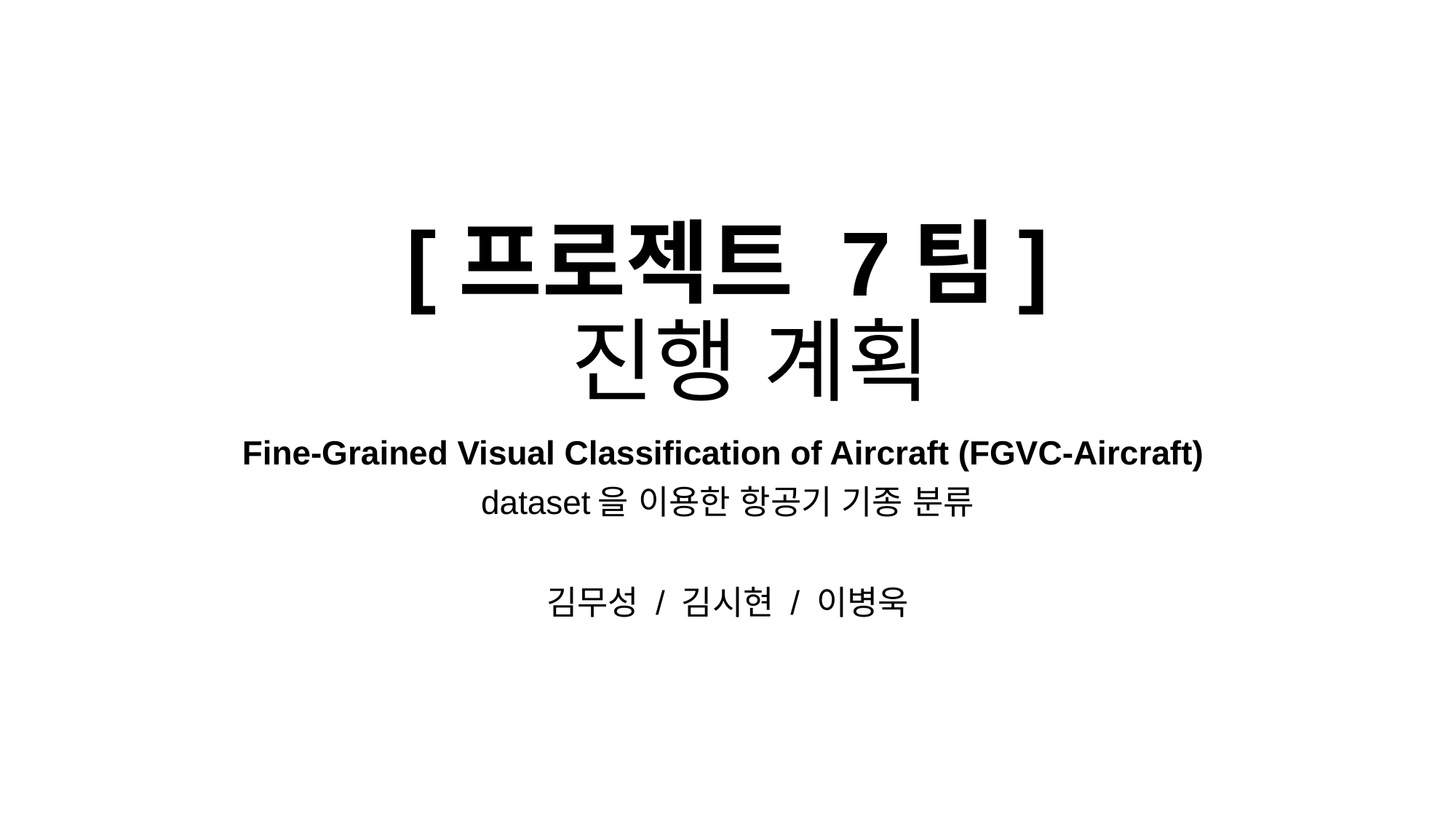

# [프로젝트 7팀] 진행 계획
Fine-Grained Visual Classification of Aircraft (FGVC-Aircraft)
dataset을 이용한 항공기 기종 분류

김무성 / 김시현 / 이병욱